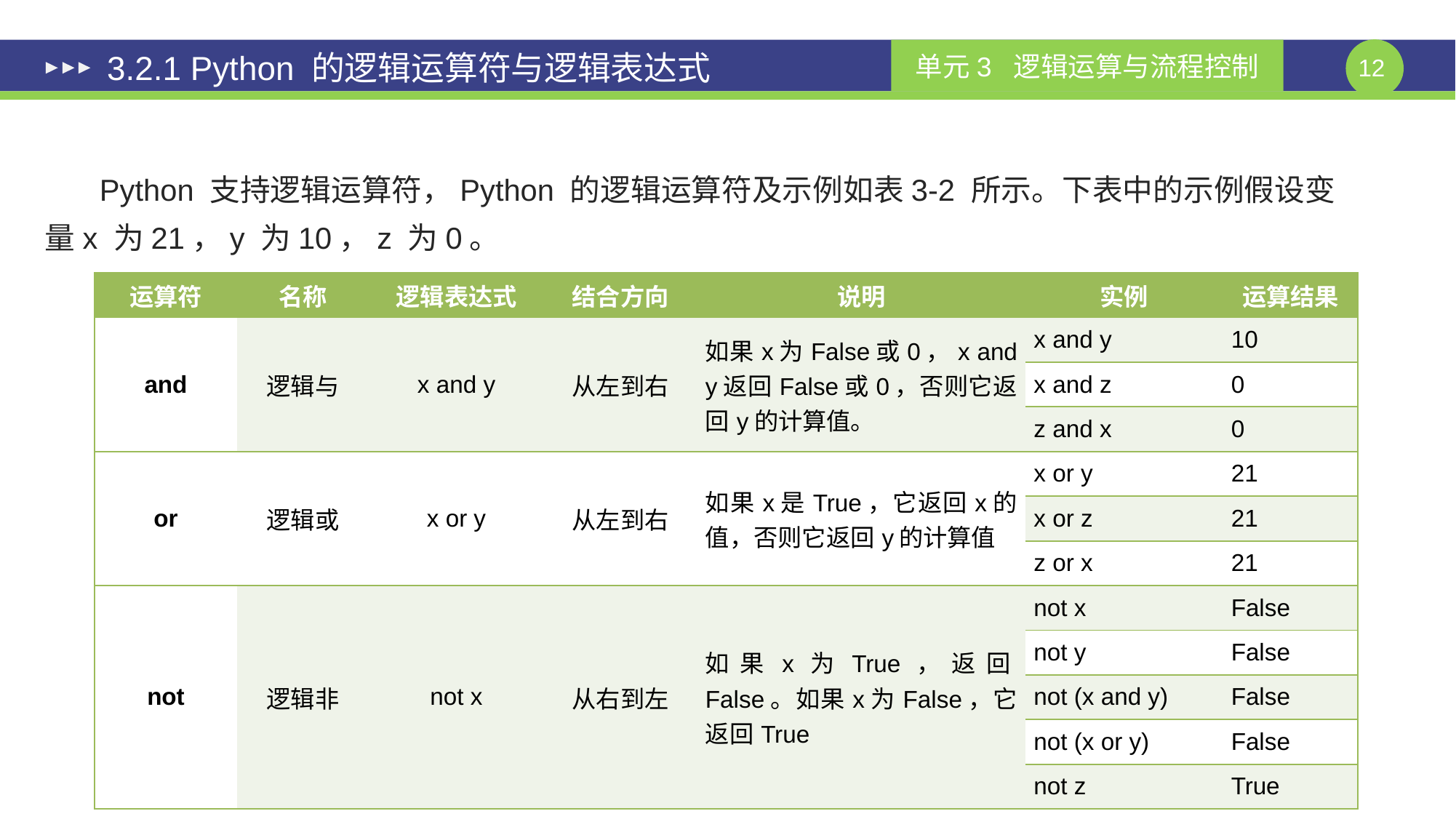

# 3.2.1 Python 的逻辑运算符与逻辑表达式
Python 支持逻辑运算符，Python 的逻辑运算符及示例如表3-2 所示。下表中的示例假设变量x 为21，y 为10，z 为0。
| 运算符 | 名称 | 逻辑表达式 | 结合方向 | 说明 | 实例 | 运算结果 |
| --- | --- | --- | --- | --- | --- | --- |
| and | 逻辑与 | x and y | 从左到右 | 如果x为False或0，x and y返回False或0，否则它返回y的计算值。 | x and y | 10 |
|  |  |  |  |  | x and z | 0 |
|  |  |  |  |  | z and x | 0 |
| or | 逻辑或 | x or y | 从左到右 | 如果x是True，它返回x的值，否则它返回y的计算值 | x or y | 21 |
|  |  |  |  |  | x or z | 21 |
|  |  |  |  |  | z or x | 21 |
| not | 逻辑非 | not x | 从右到左 | 如果x为True，返回False。如果x为False，它返回True | not x | False |
|  |  |  |  |  | not y | False |
|  |  |  |  |  | not (x and y) | False |
|  |  |  |  |  | not (x or y) | False |
|  |  |  |  |  | not z | True |